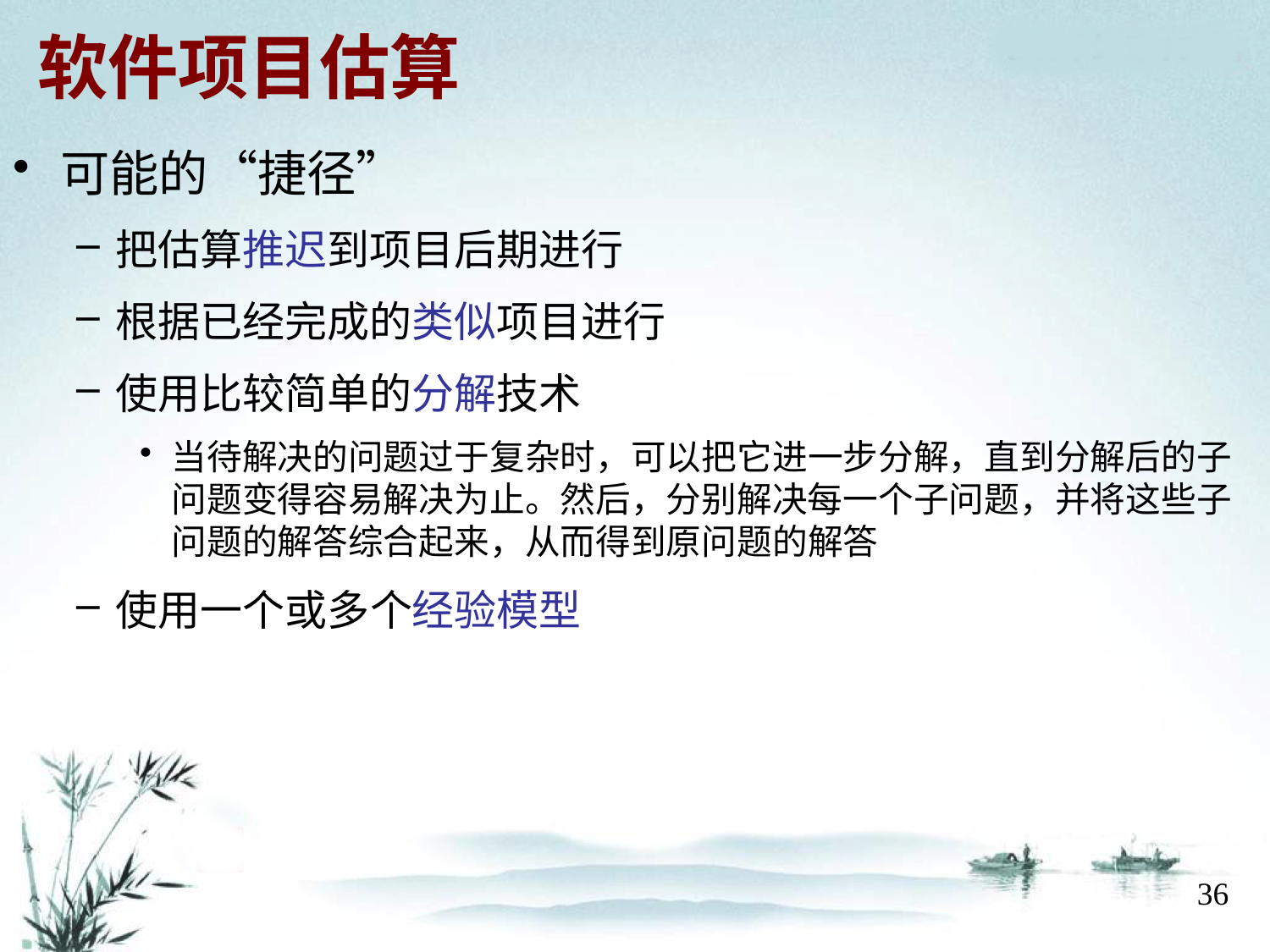

# 软件项目估算
可能的“捷径”
把估算推迟到项目后期进行
根据已经完成的类似项目进行
使用比较简单的分解技术
当待解决的问题过于复杂时，可以把它进一步分解，直到分解后的子问题变得容易解决为止。然后，分别解决每一个子问题，并将这些子问题的解答综合起来，从而得到原问题的解答
使用一个或多个经验模型
36